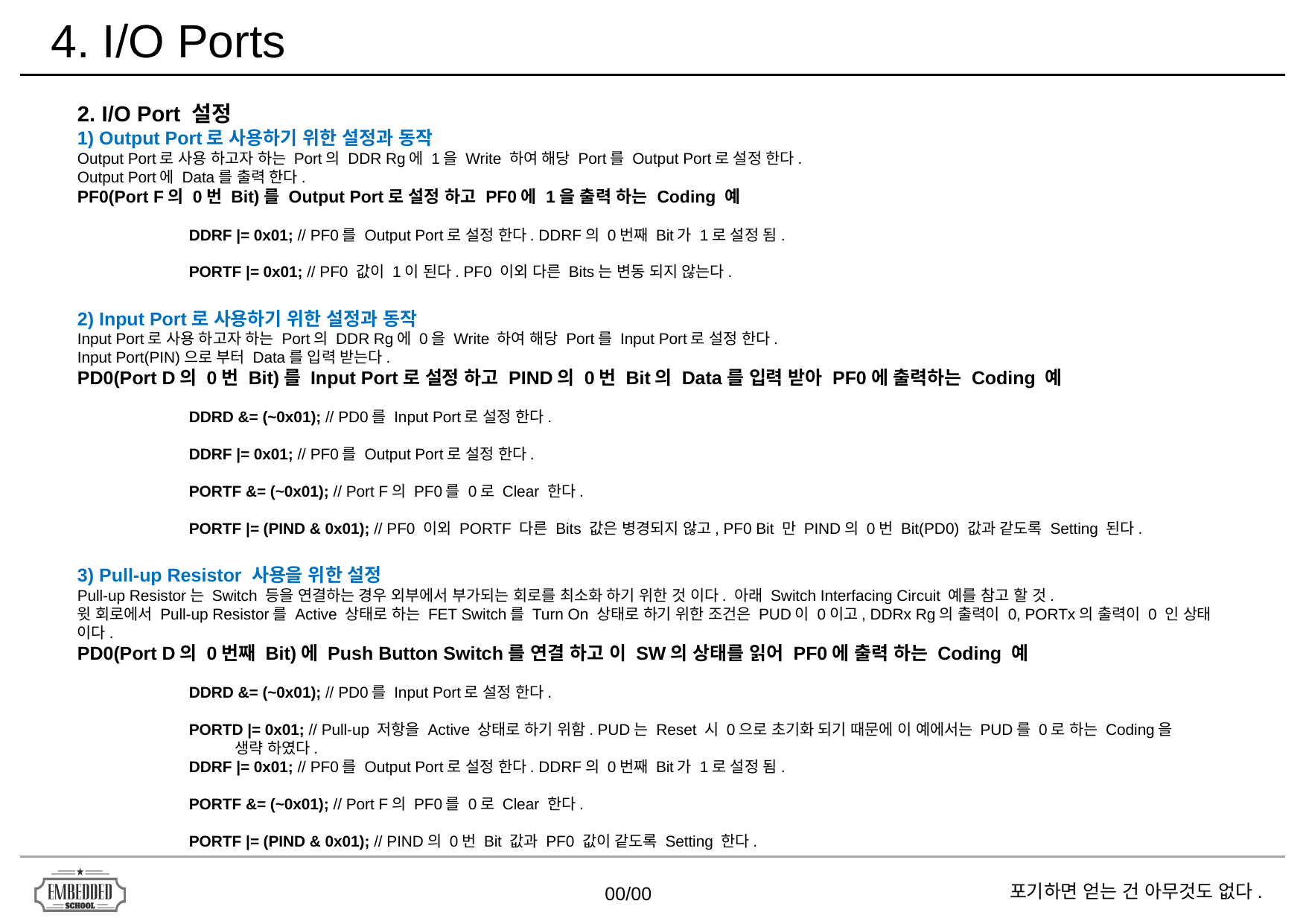

4. I/O Ports
2. I/O Port 설정
1) Output Port로 사용하기 위한 설정과 동작
Output Port로 사용 하고자 하는 Port의 DDR Rg에 1을 Write 하여 해당 Port를 Output Port로 설정 한다.
Output Port에 Data를 출력 한다.
PF0(Port F의 0번 Bit)를 Output Port로 설정 하고 PF0에 1을 출력 하는 Coding 예

	DDRF |= 0x01; // PF0를 Output Port로 설정 한다. DDRF의 0번째 Bit가 1로 설정 됨.

	PORTF |= 0x01; // PF0 값이 1이 된다. PF0 이외 다른 Bits는 변동 되지 않는다.

2) Input Port로 사용하기 위한 설정과 동작
Input Port로 사용 하고자 하는 Port의 DDR Rg에 0을 Write 하여 해당 Port를 Input Port로 설정 한다.
Input Port(PIN)으로 부터 Data를 입력 받는다.
PD0(Port D의 0번 Bit)를 Input Port로 설정 하고 PIND의 0번 Bit의 Data를 입력 받아 PF0에 출력하는 Coding 예

	DDRD &= (~0x01); // PD0를 Input Port로 설정 한다.

	DDRF |= 0x01; // PF0를 Output Port로 설정 한다.

	PORTF &= (~0x01); // Port F의 PF0를 0로 Clear 한다.

	PORTF |= (PIND & 0x01); // PF0 이외 PORTF 다른 Bits 값은 병경되지 않고, PF0 Bit 만 PIND의 0번 Bit(PD0) 값과 같도록 Setting 된다.

3) Pull-up Resistor 사용을 위한 설정
Pull-up Resistor는 Switch 등을 연결하는 경우 외부에서 부가되는 회로를 최소화 하기 위한 것 이다. 아래 Switch Interfacing Circuit 예를 참고 할 것.
윗 회로에서 Pull-up Resistor를 Active 상태로 하는 FET Switch를 Turn On 상태로 하기 위한 조건은 PUD이 0이고, DDRx Rg의 출력이 0, PORTx의 출력이 0 인 상태 이다.
PD0(Port D의 0번째 Bit)에 Push Button Switch를 연결 하고 이 SW의 상태를 읽어 PF0에 출력 하는 Coding 예

	DDRD &= (~0x01); // PD0를 Input Port로 설정 한다.

	PORTD |= 0x01; // Pull-up 저항을 Active 상태로 하기 위함. PUD는 Reset 시 0으로 초기화 되기 때문에 이 예에서는 PUD를 0로 하는 Coding을
                                    생략 하였다.
	DDRF |= 0x01; // PF0를 Output Port로 설정 한다. DDRF의 0번째 Bit가 1로 설정 됨.

	PORTF &= (~0x01); // Port F의 PF0를 0로 Clear 한다.

	PORTF |= (PIND & 0x01); // PIND의 0번 Bit 값과 PF0 값이 같도록 Setting 한다.
00/00